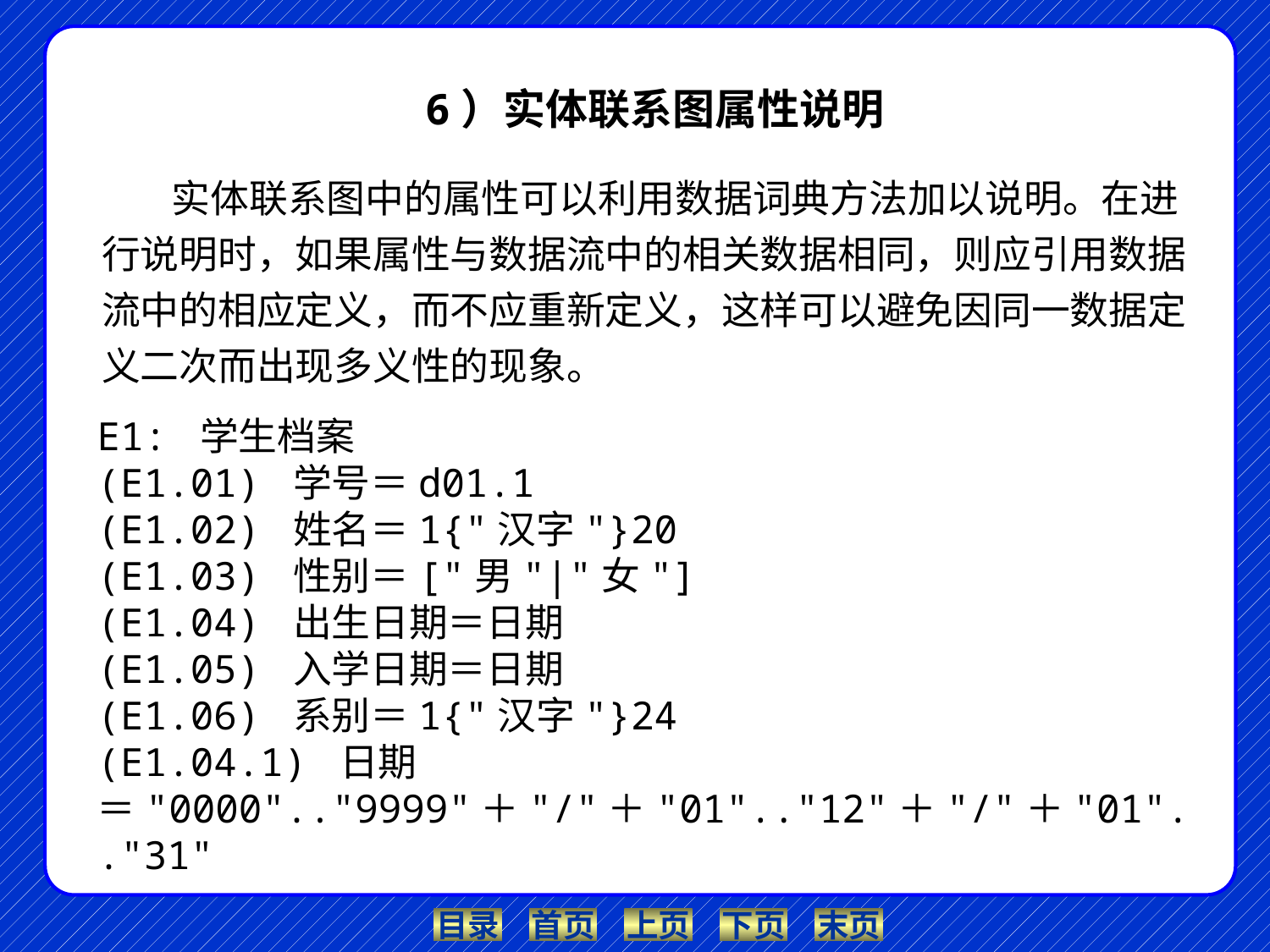

# 6）实体联系图属性说明
       实体联系图中的属性可以利用数据词典方法加以说明。在进行说明时，如果属性与数据流中的相关数据相同，则应引用数据流中的相应定义，而不应重新定义，这样可以避免因同一数据定义二次而出现多义性的现象。
E1: 学生档案
(E1.01) 学号＝d01.1
(E1.02) 姓名＝1{"汉字"}20
(E1.03) 性别＝["男"|"女"]
(E1.04) 出生日期＝日期
(E1.05) 入学日期＝日期
(E1.06) 系别＝1{"汉字"}24
(E1.04.1) 日期＝"0000".."9999"＋"/"＋"01".."12"＋"/"＋"01".."31"